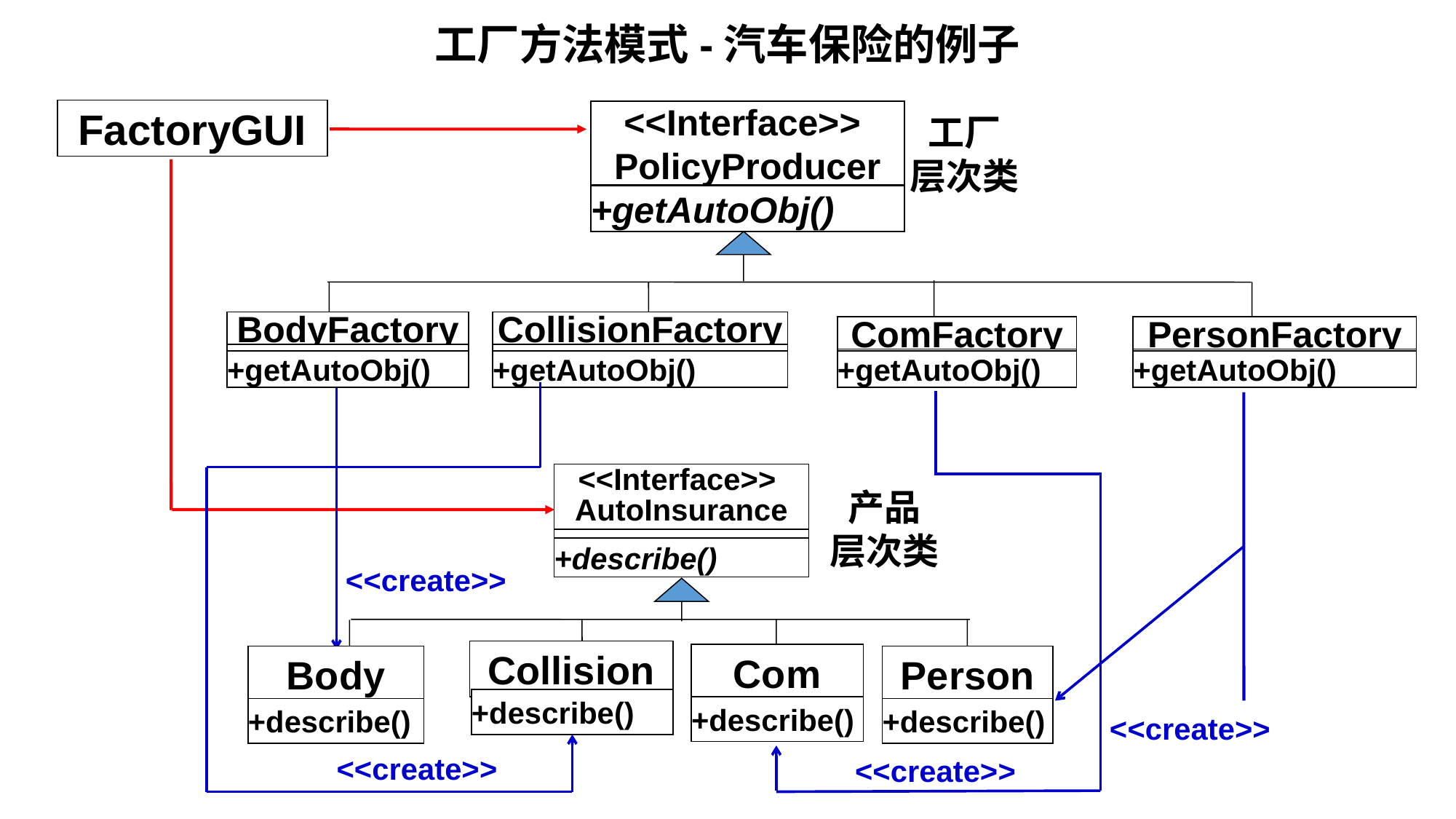

工厂方法模式-汽车保险的例子
FactoryGUI
<<Interface>>
PolicyProducer
工厂
层次类

+getAutoObj()

BodyFactory

+getAutoObj()
CollisionFactory

+getAutoObj()
ComFactory

+getAutoObj()
PersonFactory

+getAutoObj()

<<Interface>>
AutoInsurance
产品
层次类

+describe()
<<create>>

Collision
Com
Body
Person
+describe()
+describe()
+describe()
+describe()
<<create>>
<<create>>
<<create>>